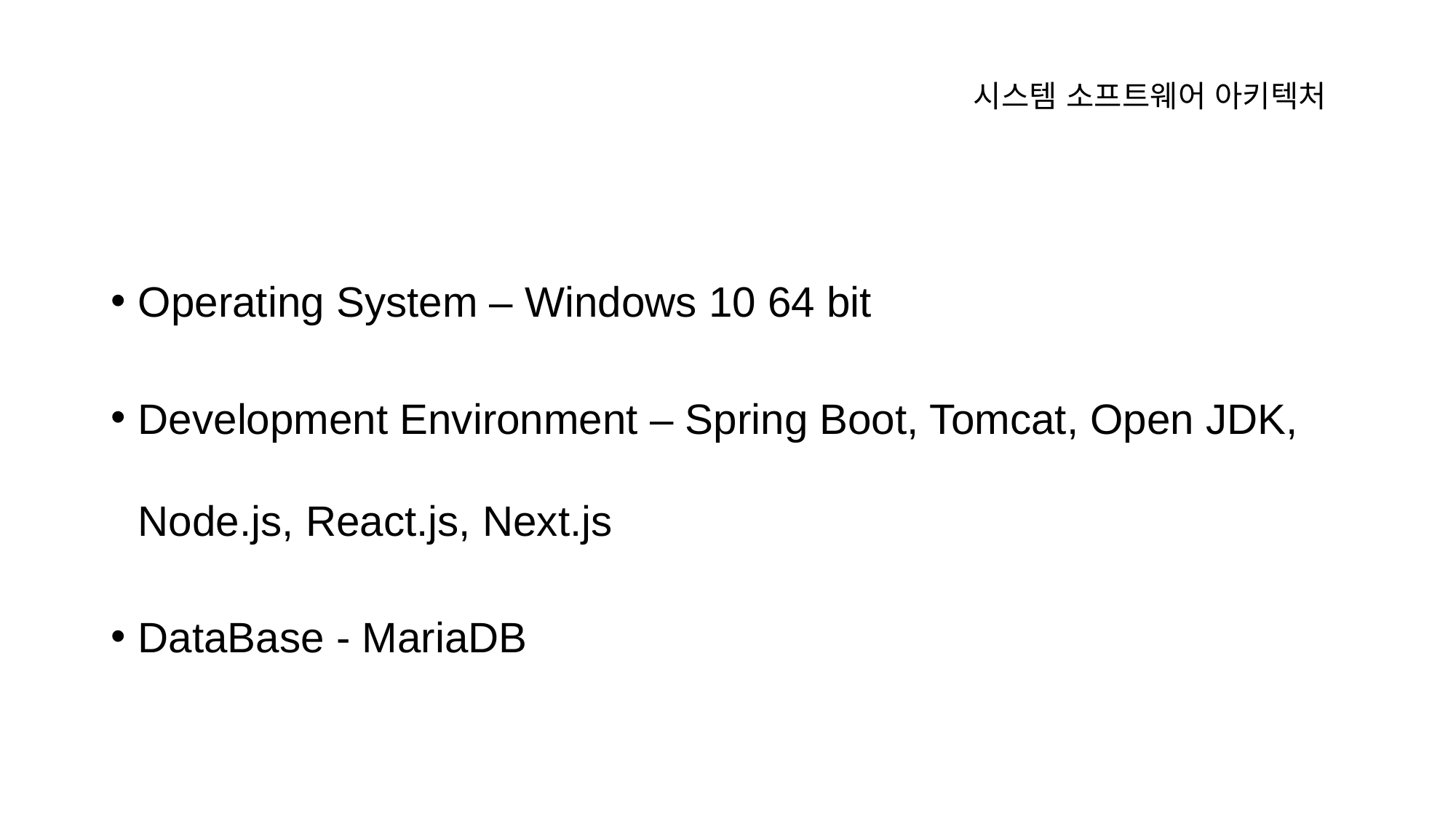

# 시스템 소프트웨어 아키텍처
Operating System – Windows 10 64 bit
Development Environment – Spring Boot, Tomcat, Open JDK, Node.js, React.js, Next.js
DataBase - MariaDB